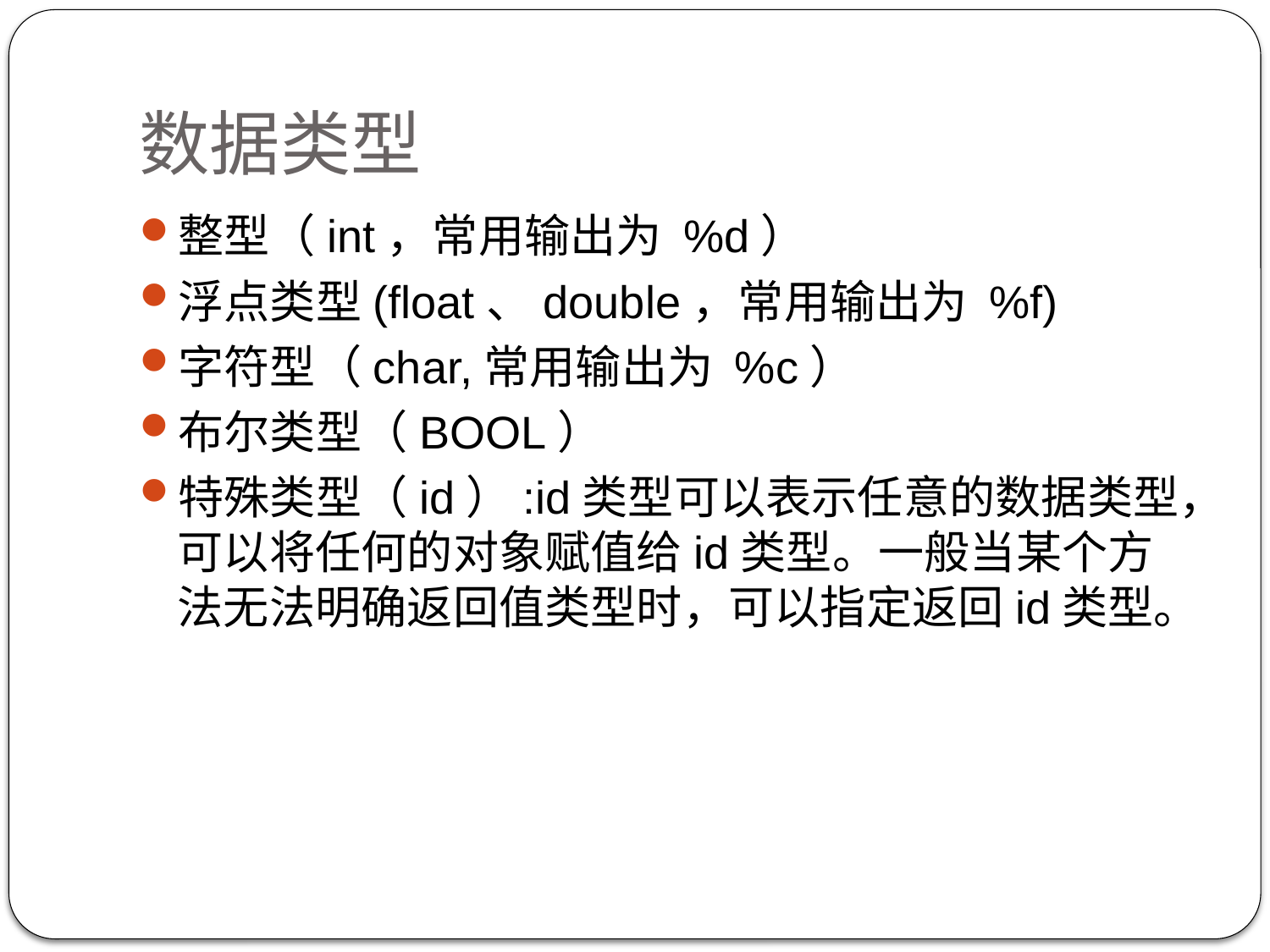

# 数据类型
整型（int，常用输出为 %d）
浮点类型(float、double，常用输出为 %f)
字符型（char,常用输出为 %c）
布尔类型（BOOL）
特殊类型（id）:id类型可以表示任意的数据类型，可以将任何的对象赋值给id类型。一般当某个方法无法明确返回值类型时，可以指定返回id类型。